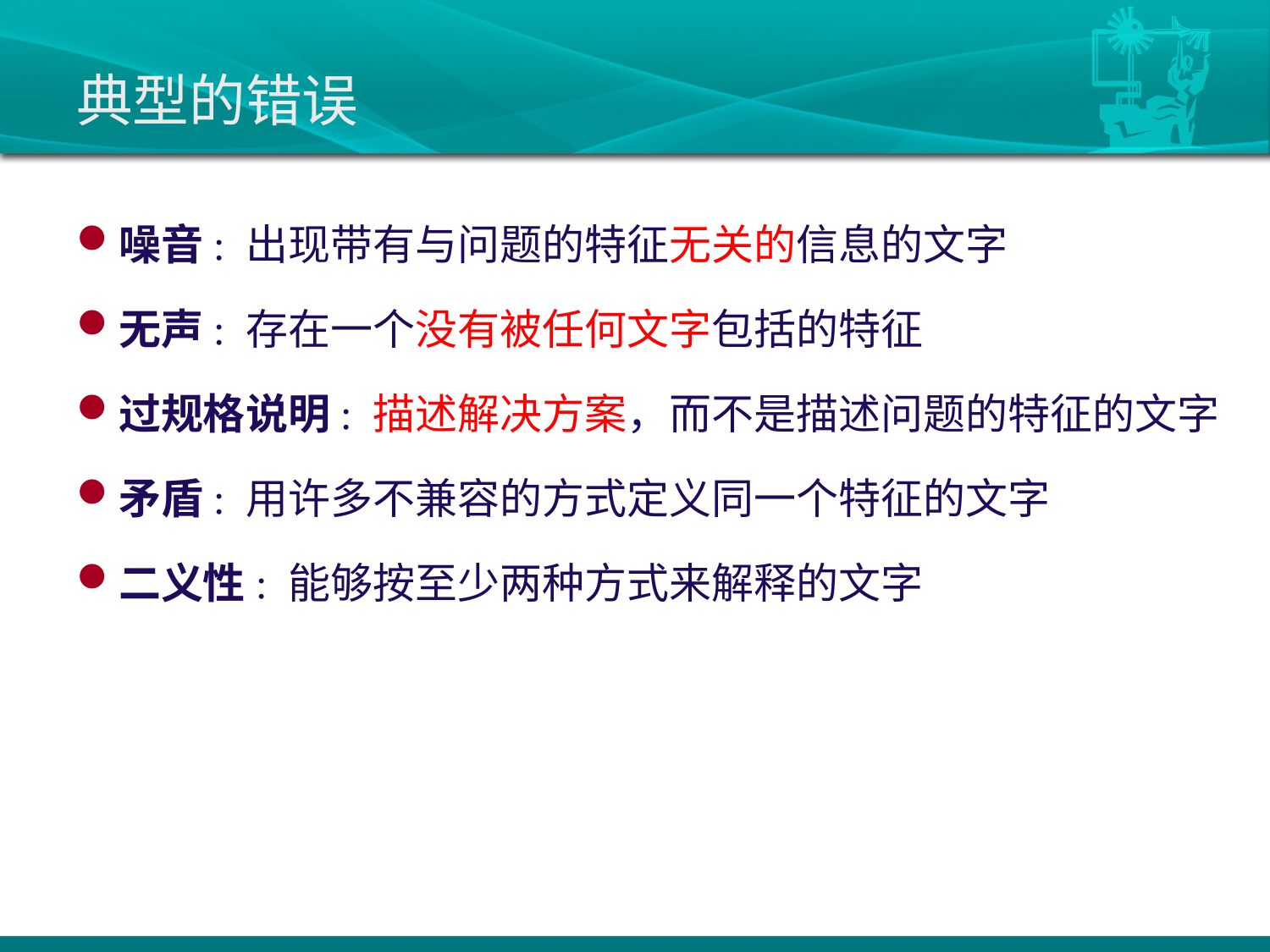

# 典型的错误
噪音: 出现带有与问题的特征无关的信息的文字
无声: 存在一个没有被任何文字包括的特征
过规格说明: 描述解决方案，而不是描述问题的特征的文字
矛盾: 用许多不兼容的方式定义同一个特征的文字
二义性: 能够按至少两种方式来解释的文字